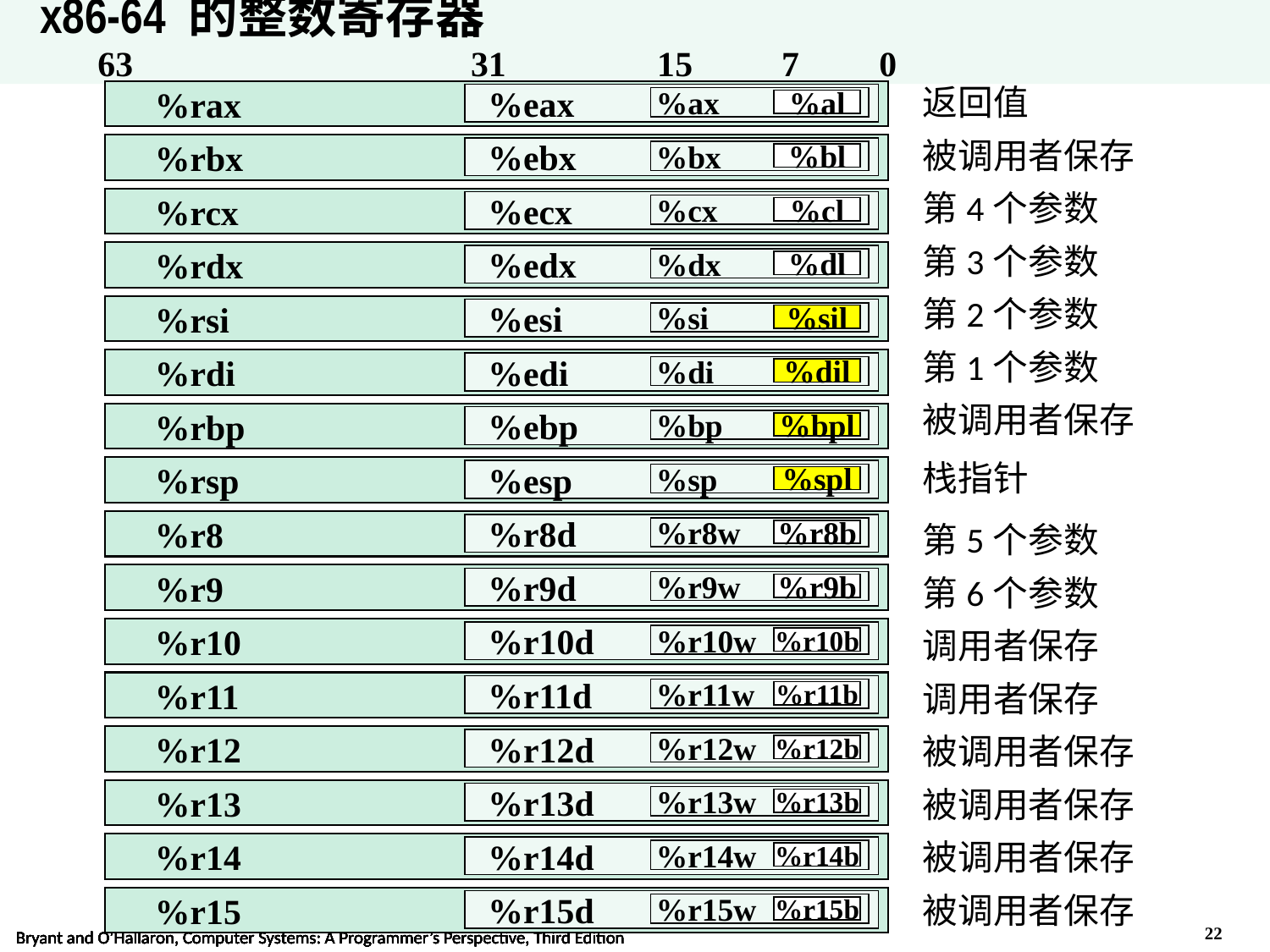

x86-64 的整数寄存器
           63                                      31                 15          7         0
     %rax
  %eax
%ax
%al
     %rbx
  %ebx
%bx
%bl
     %rcx
  %ecx
%cx
%cl
     %rdx
  %edx
%dx
%dl
     %rsi
  %esi
%si
%sil
     %rdi
  %edi
%di
%dil
     %rbp
  %ebp
%bp
%bpl
     %rsp
  %esp
%sp
%spl
     %r8
  %r8d
%r8w
%r8b
     %r9
  %r9d
%r9w
%r9b
     %r10
  %r10d
%r10w
%r10b
     %r11
  %r11d
%r11w
%r11b
     %r12
  %r12d
%r12w
%r12b
     %r13
  %r13d
%r13w
%r13b
     %r14
  %r14d
%r14w
%r14b
     %r15
  %r15d
%r15w
%r15b
返回值
被调用者保存
第4个参数
第3个参数
第2个参数
第1个参数
被调用者保存
栈指针
第5个参数
第6个参数
调用者保存
调用者保存
被调用者保存
被调用者保存
被调用者保存
被调用者保存